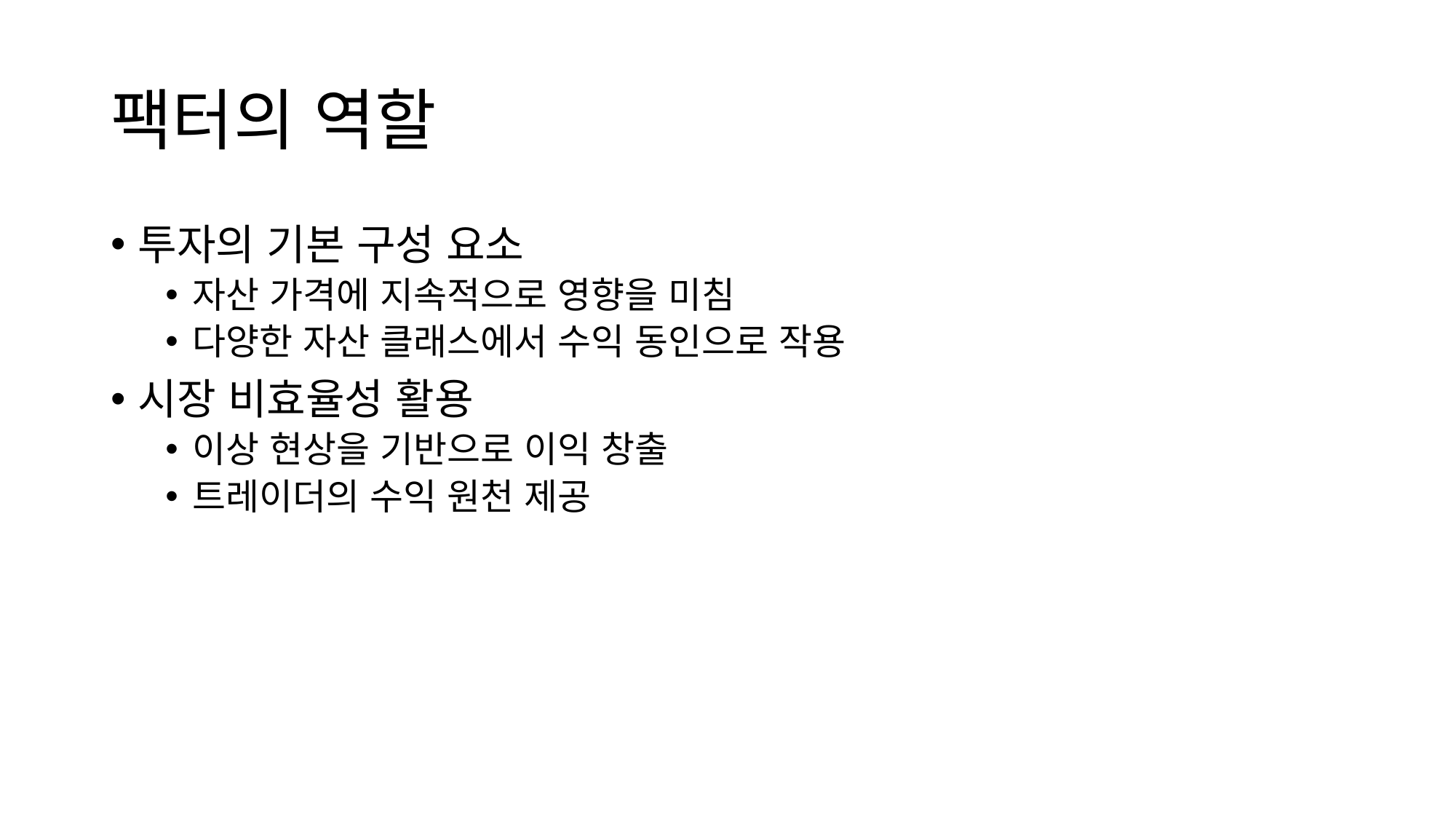

# 팩터의 역할
투자의 기본 구성 요소
자산 가격에 지속적으로 영향을 미침
다양한 자산 클래스에서 수익 동인으로 작용
시장 비효율성 활용
이상 현상을 기반으로 이익 창출
트레이더의 수익 원천 제공